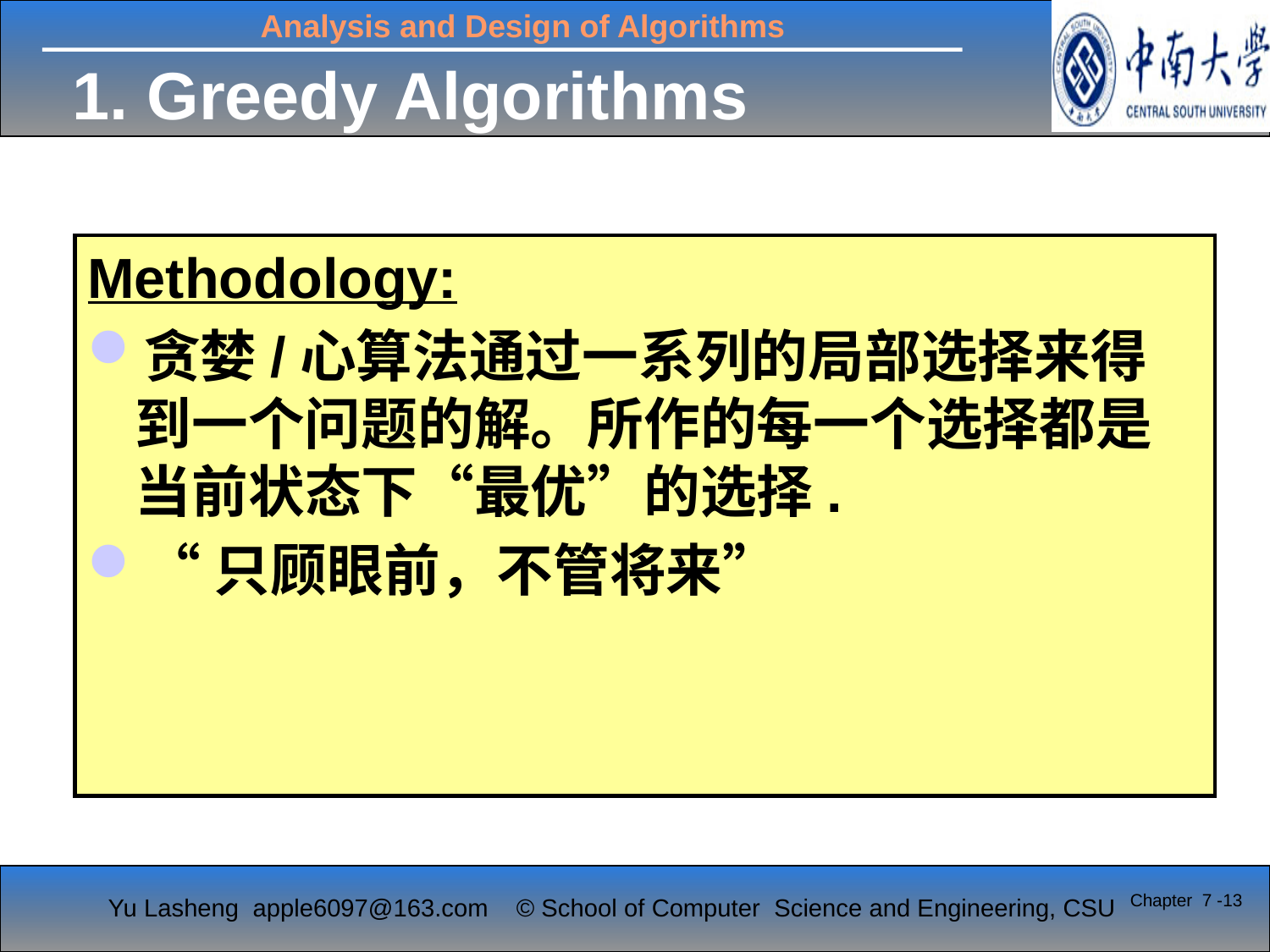

# 1. Greedy Algorithms
Methodology:
贪婪/心算法通过一系列的局部选择来得到一个问题的解。所作的每一个选择都是当前状态下“最优”的选择.
“只顾眼前，不管将来”
Chapter  7 -13